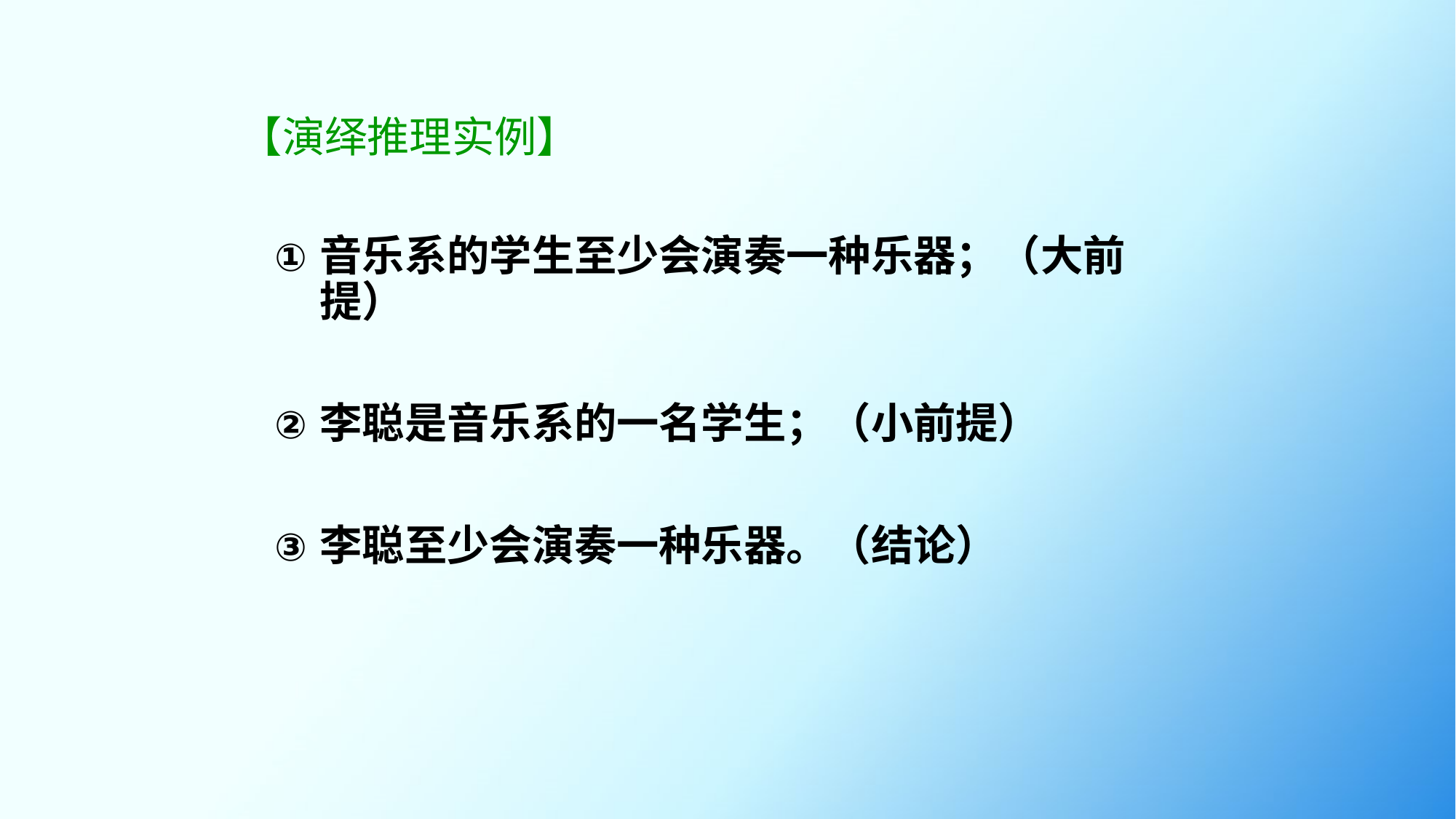

# 【演绎推理实例】
音乐系的学生至少会演奏一种乐器；（大前提）

李聪是音乐系的一名学生；（小前提）

李聪至少会演奏一种乐器。（结论）